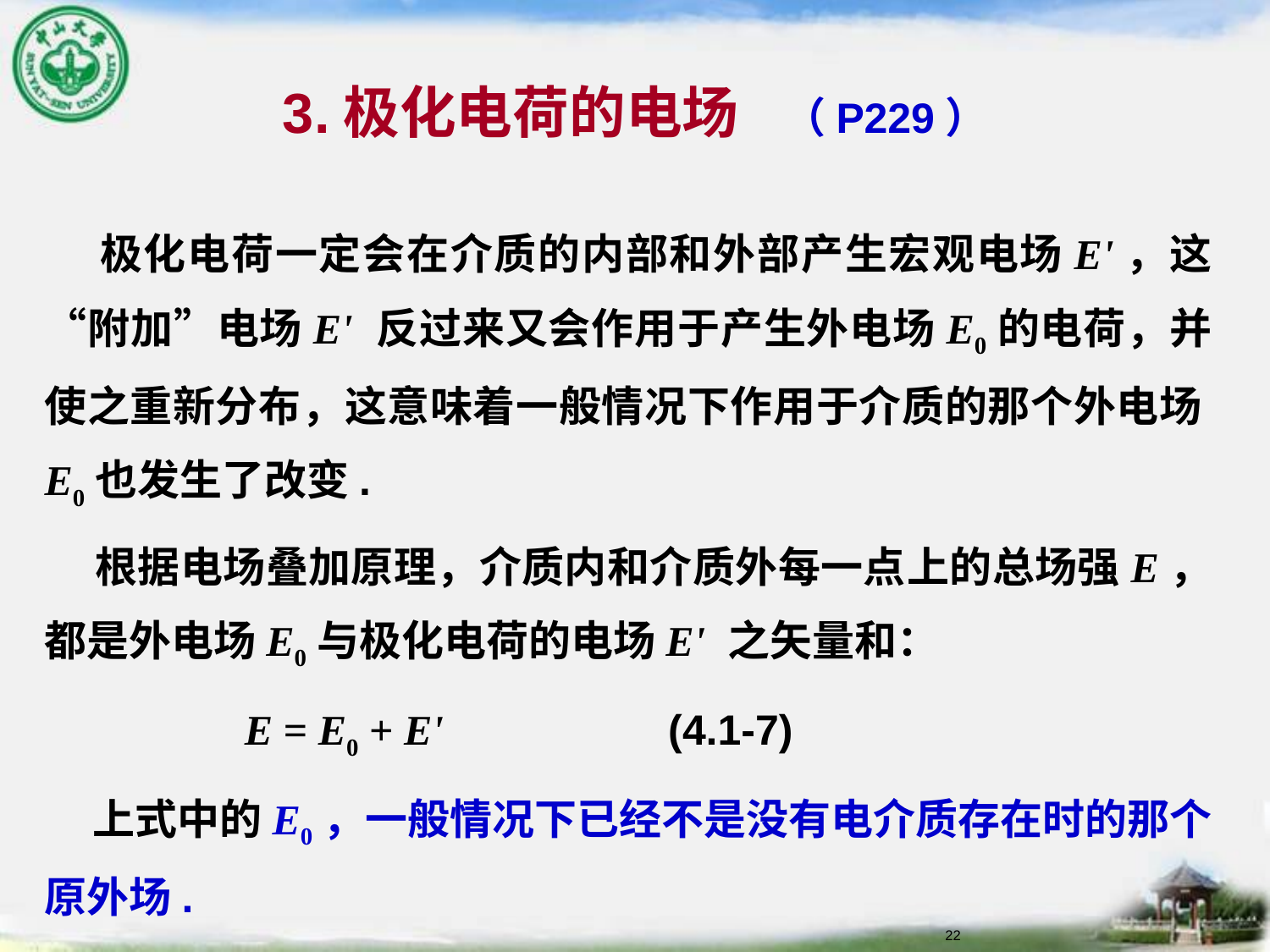

# 3.极化电荷的电场    （P229）
    极化电荷一定会在介质的内部和外部产生宏观电场E'，这“附加”电场E' 反过来又会作用于产生外电场E0的电荷，并使之重新分布，这意味着一般情况下作用于介质的那个外电场E0也发生了改变.
    根据电场叠加原理，介质内和介质外每一点上的总场强E，都是外电场E0与极化电荷的电场E' 之矢量和：
                 E = E0 + E'                   (4.1-7)
    上式中的E0，一般情况下已经不是没有电介质存在时的那个原外场.
22